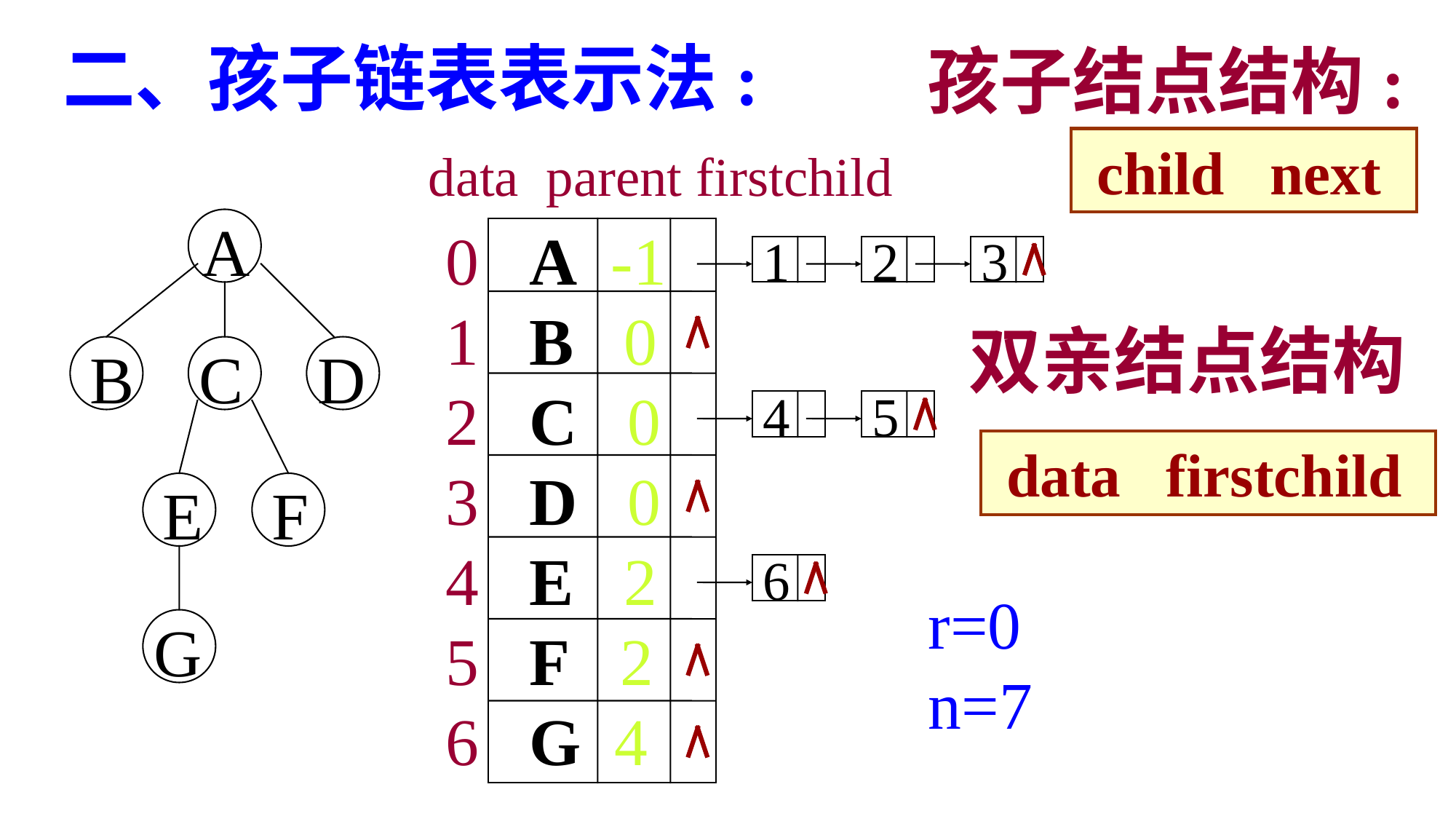

孩子结点结构:
二、孩子链表表示法:
 child   next
 data  parent firstchild
A

B
C
D

E
F

G

0   A  -1
1   B   0
2   C   0
3   D   0
4   E   2
5   F   2
6   G  4

  1      2      3

4      5

6

双亲结点结构
 data   firstchild
r=0
n=7